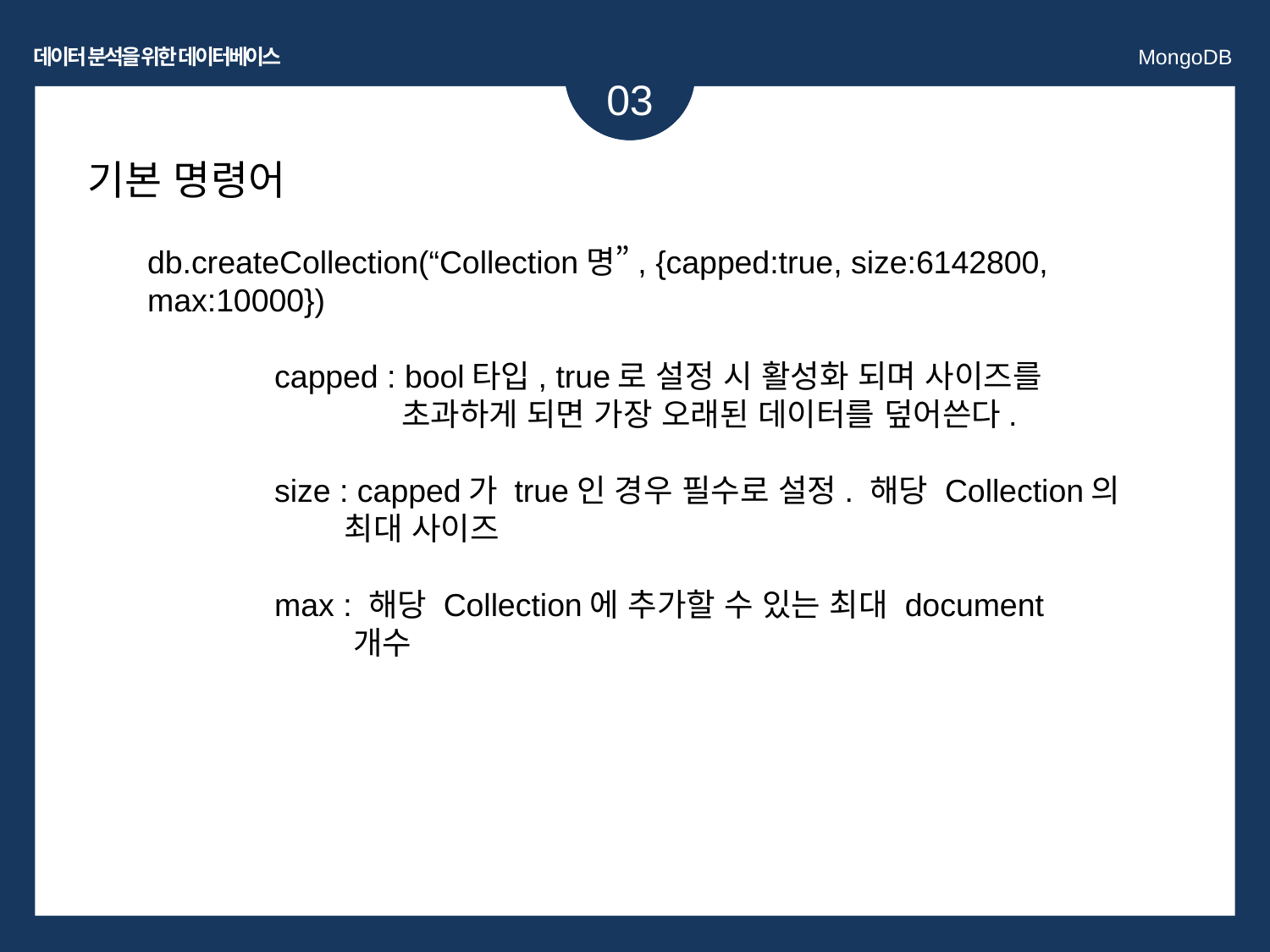

데이터 분석을 위한 데이터베이스
MongoDB
03
기본 명령어
db.createCollection(“Collection명”, {capped:true, size:6142800, max:10000})

	capped : bool타입, true로 설정 시 활성화 되며 사이즈를
		초과하게 되면 가장 오래된 데이터를 덮어쓴다.

	size : capped가 true인 경우 필수로 설정. 해당 Collection의
	       최대 사이즈

	max : 해당 Collection에 추가할 수 있는 최대 document
	        개수